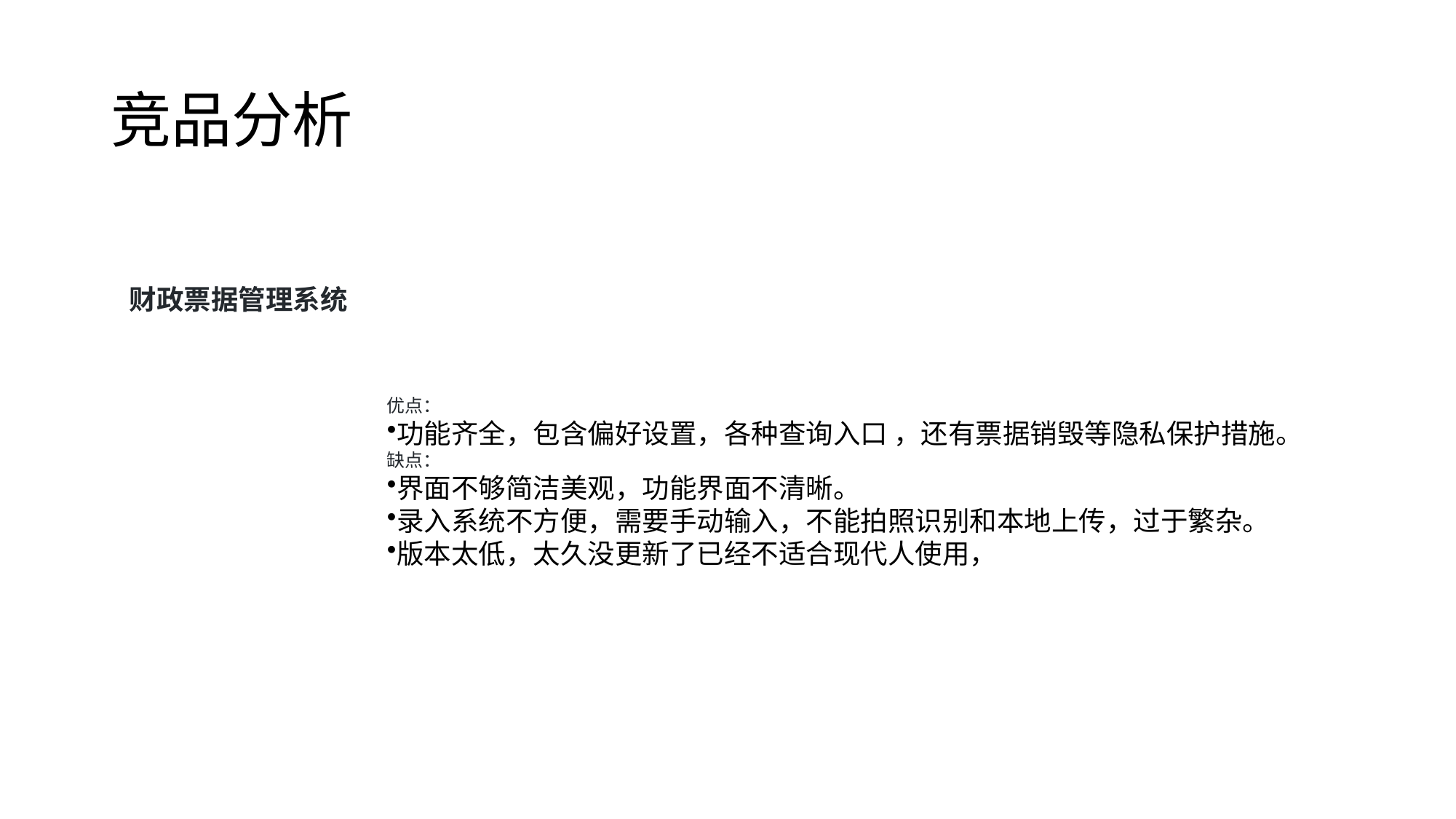

# 竞品分析
财政票据管理系统
优点：
功能齐全，包含偏好设置，各种查询入口 ，还有票据销毁等隐私保护措施。
缺点：
界面不够简洁美观，功能界面不清晰。
录入系统不方便，需要手动输入，不能拍照识别和本地上传，过于繁杂。
版本太低，太久没更新了已经不适合现代人使用，